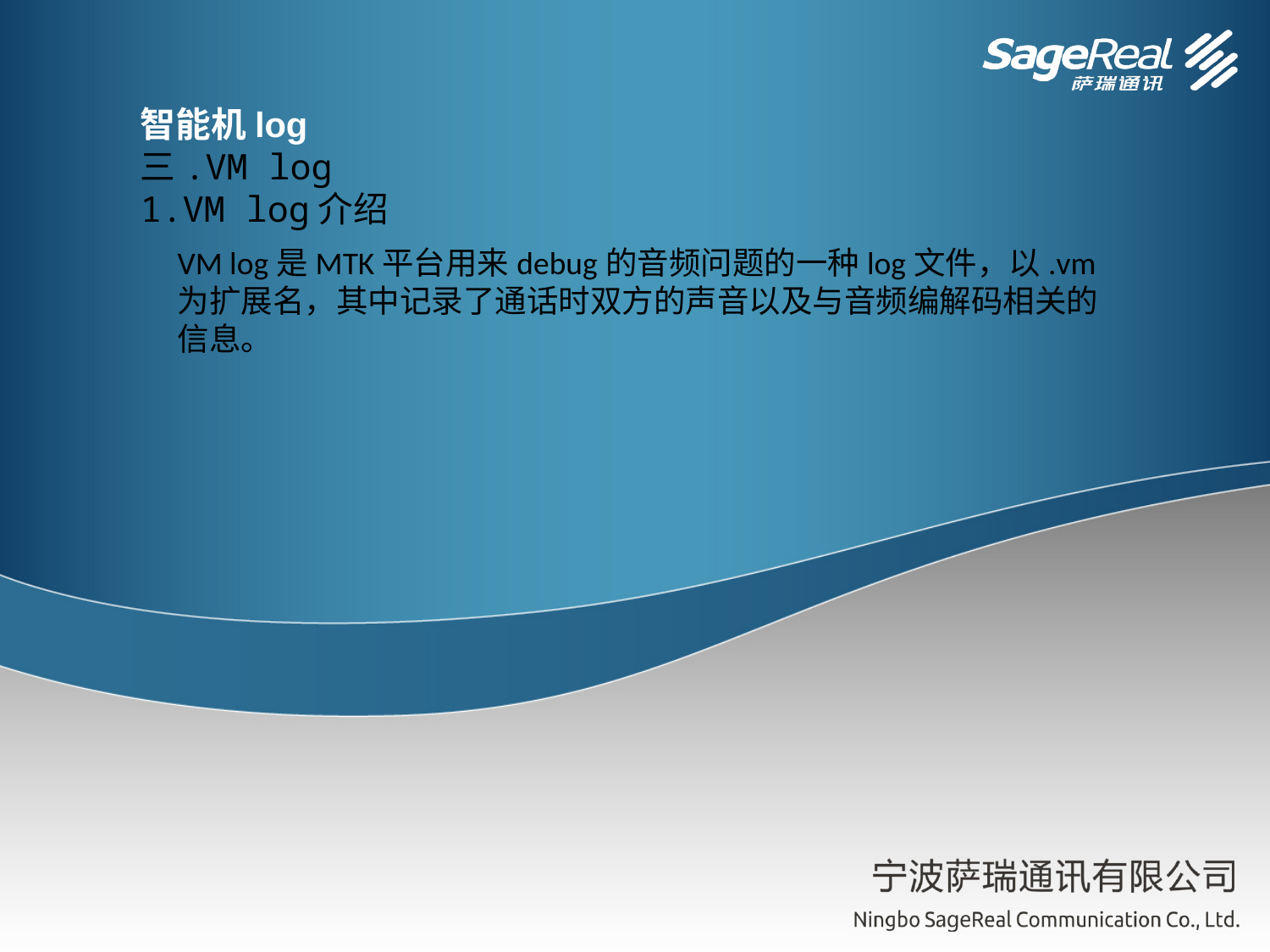

智能机log
三.VM log
1.VM log介绍
VM log是MTK平台用来debug的音频问题的一种log文件，以.vm为扩展名，其中记录了通话时双方的声音以及与音频编解码相关的信息。